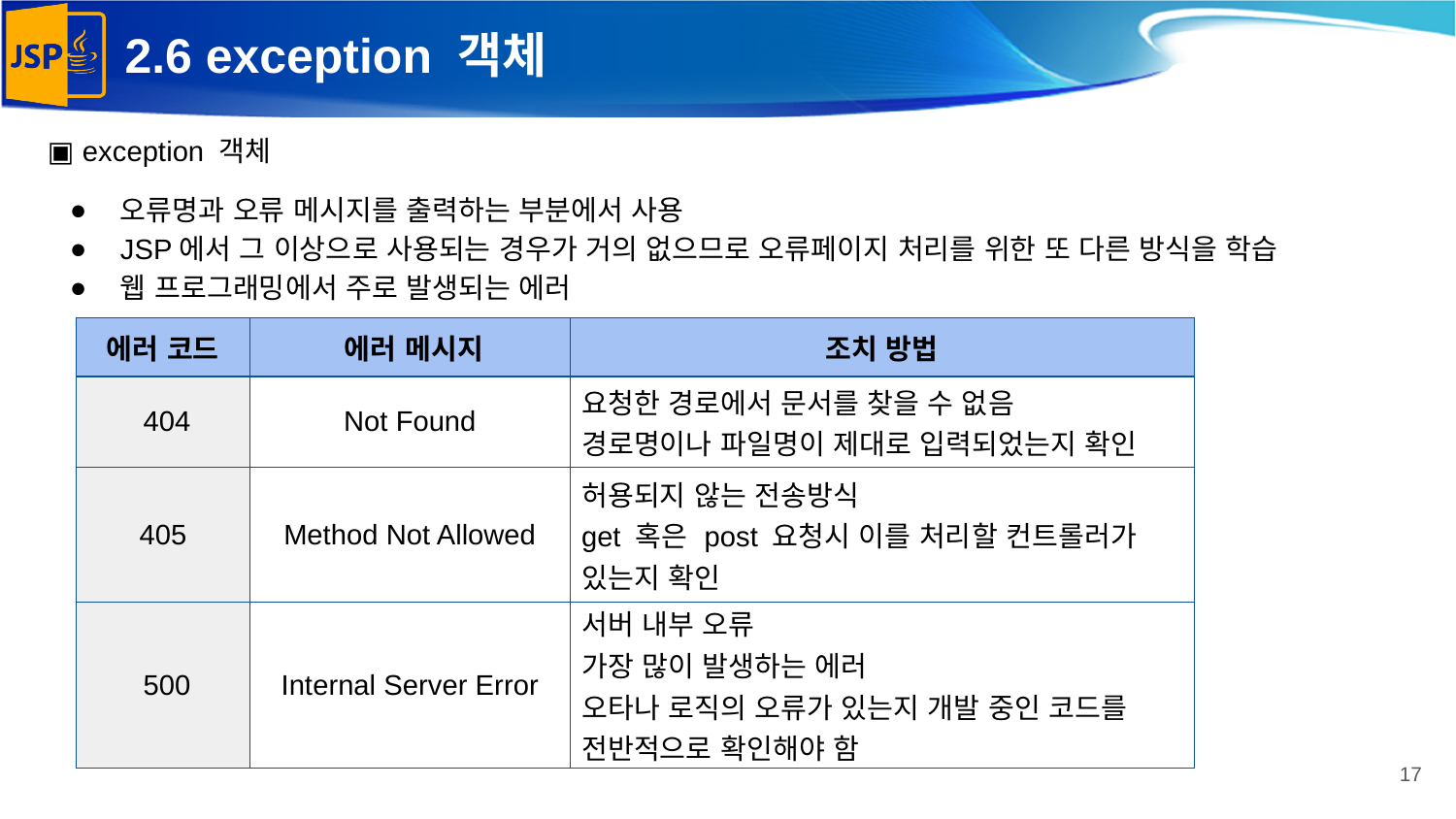

# 2.6 exception 객체
▣ exception 객체
오류명과 오류 메시지를 출력하는 부분에서 사용
JSP에서 그 이상으로 사용되는 경우가 거의 없으므로 오류페이지 처리를 위한 또 다른 방식을 학습
웹 프로그래밍에서 주로 발생되는 에러
| 에러 코드 | 에러 메시지 | 조치 방법 |
| --- | --- | --- |
| 404 | Not Found | 요청한 경로에서 문서를 찾을 수 없음 경로명이나 파일명이 제대로 입력되었는지 확인 |
| 405 | Method Not Allowed | 허용되지 않는 전송방식 get 혹은 post 요청시 이를 처리할 컨트롤러가 있는지 확인 |
| 500 | Internal Server Error | 서버 내부 오류 가장 많이 발생하는 에러 오타나 로직의 오류가 있는지 개발 중인 코드를 전반적으로 확인해야 함 |
17